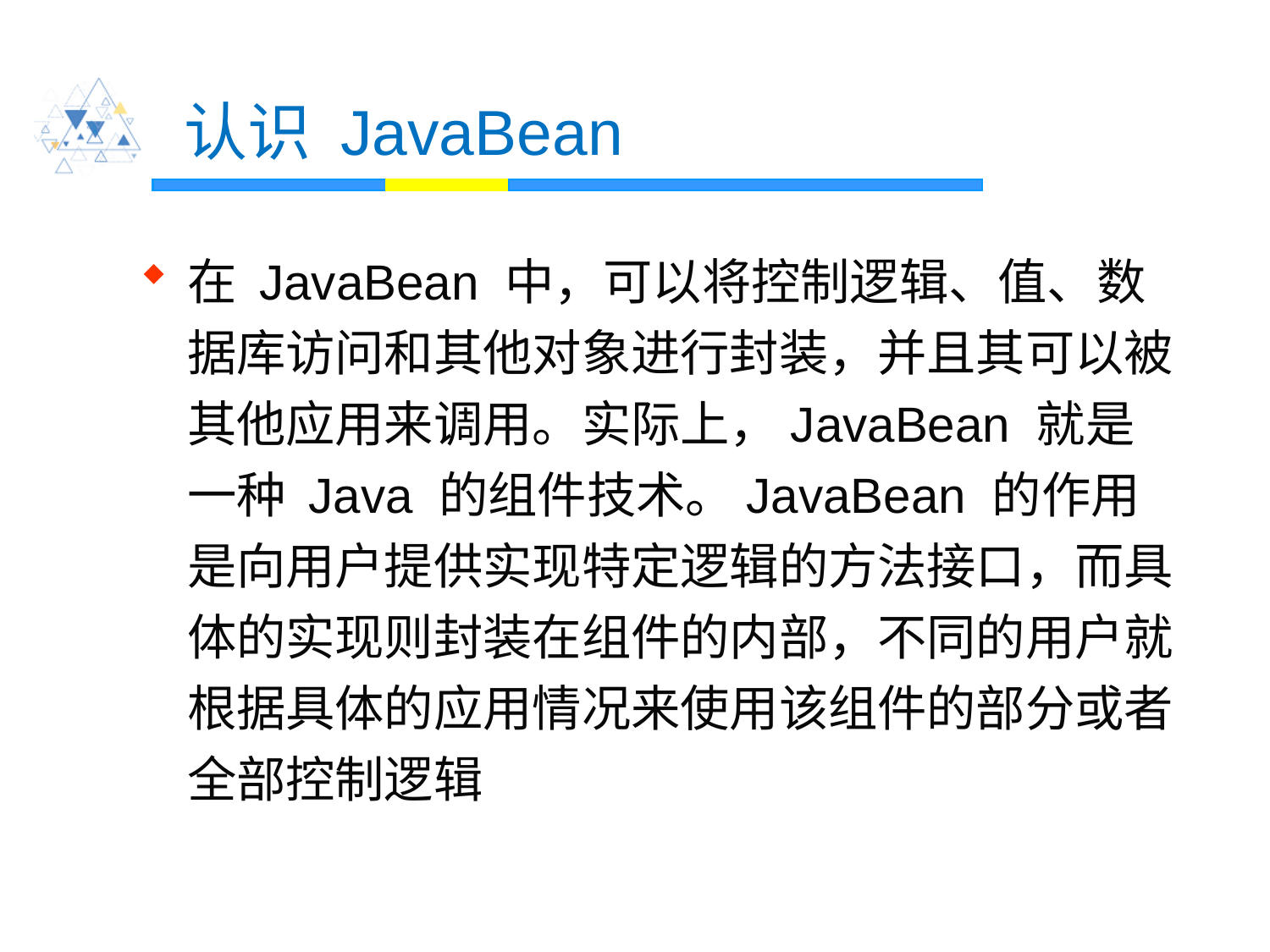

# 认识 JavaBean
在 JavaBean 中，可以将控制逻辑、值、数据库访问和其他对象进行封装，并且其可以被其他应用来调用。实际上，JavaBean 就是一种 Java 的组件技术。JavaBean 的作用是向用户提供实现特定逻辑的方法接口，而具体的实现则封装在组件的内部，不同的用户就根据具体的应用情况来使用该组件的部分或者全部控制逻辑